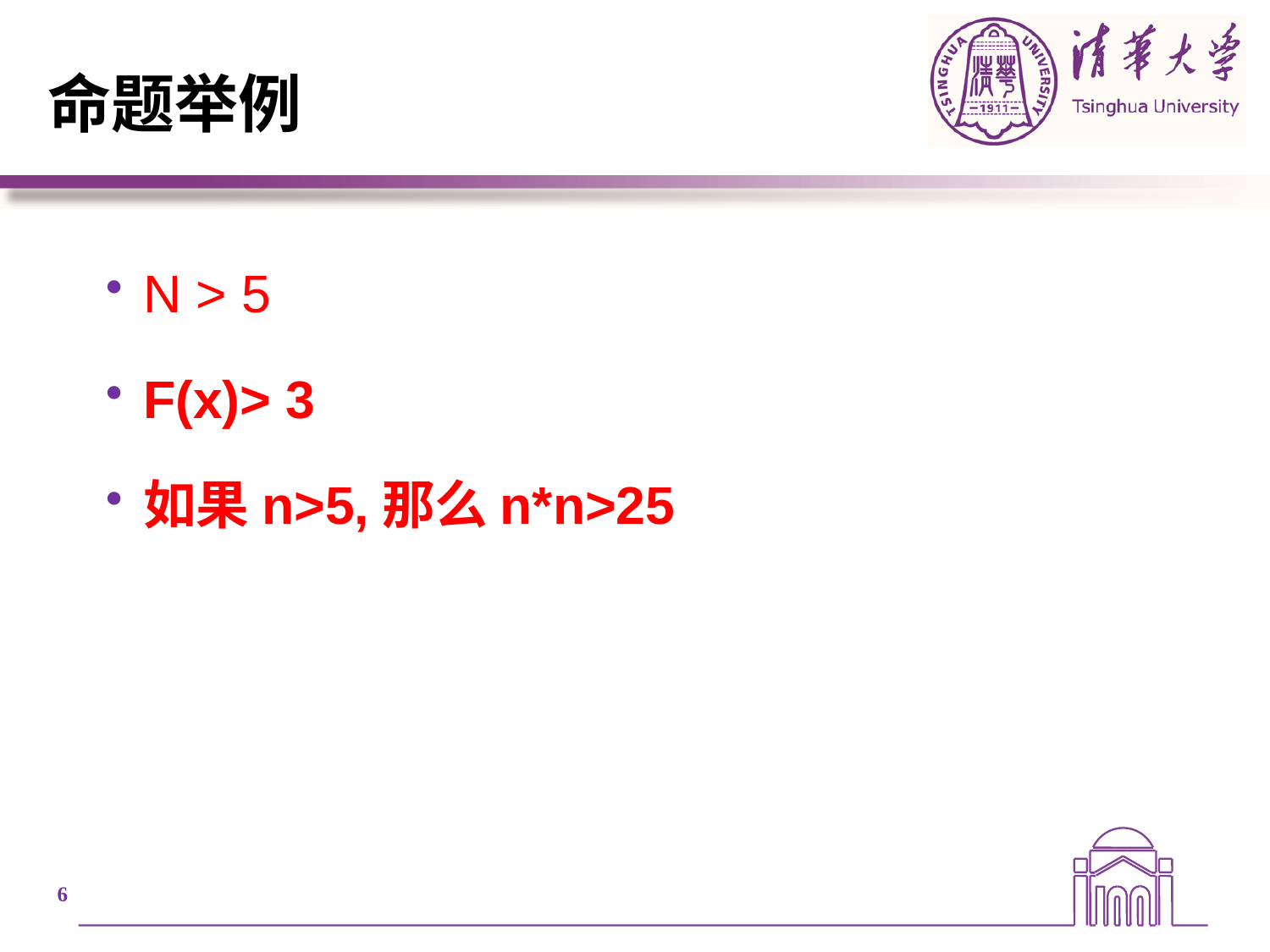

# 命题举例
N > 5
F(x)> 3
如果n>5,那么n*n>25